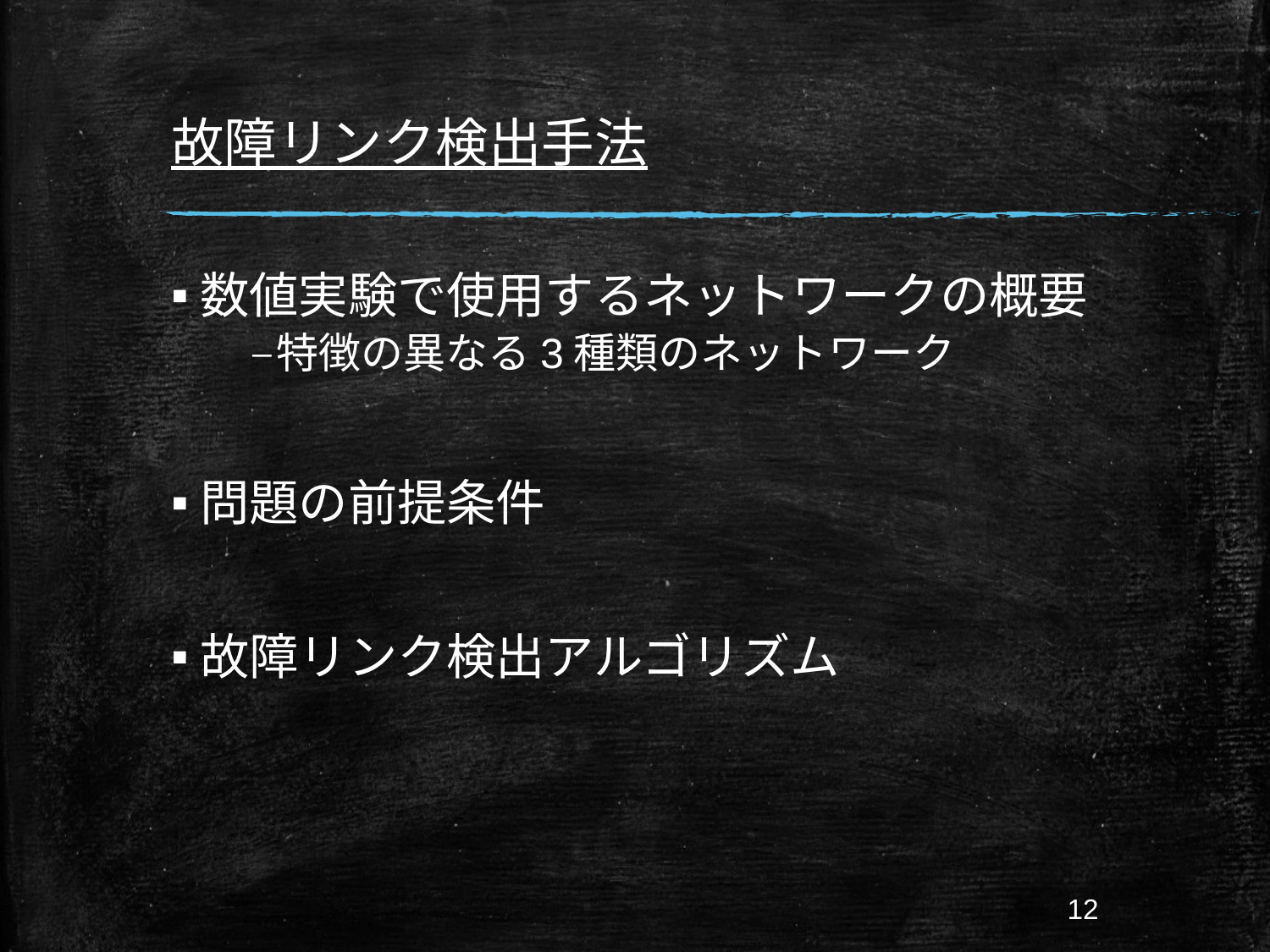

# 故障リンク検出手法
数値実験で使用するネットワークの概要
特徴の異なる3種類のネットワーク

問題の前提条件

故障リンク検出アルゴリズム
12